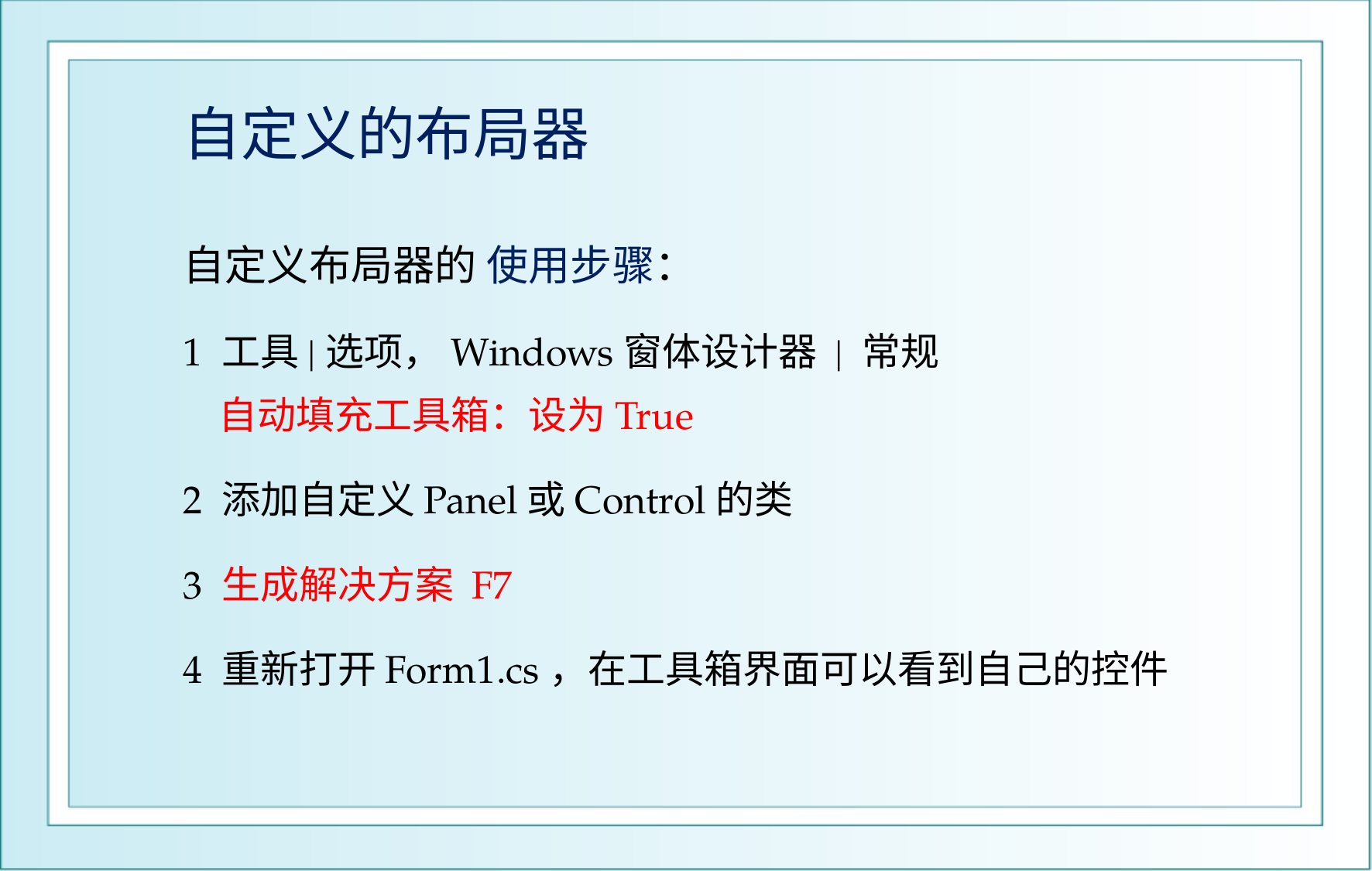

# 自定义的布局器
自定义布局器的 使用步骤：
1 工具|选项，Windows窗体设计器 | 常规
   自动填充工具箱：设为True
2 添加自定义Panel或Control的类
3 生成解决方案 F7
4 重新打开Form1.cs，在工具箱界面可以看到自己的控件